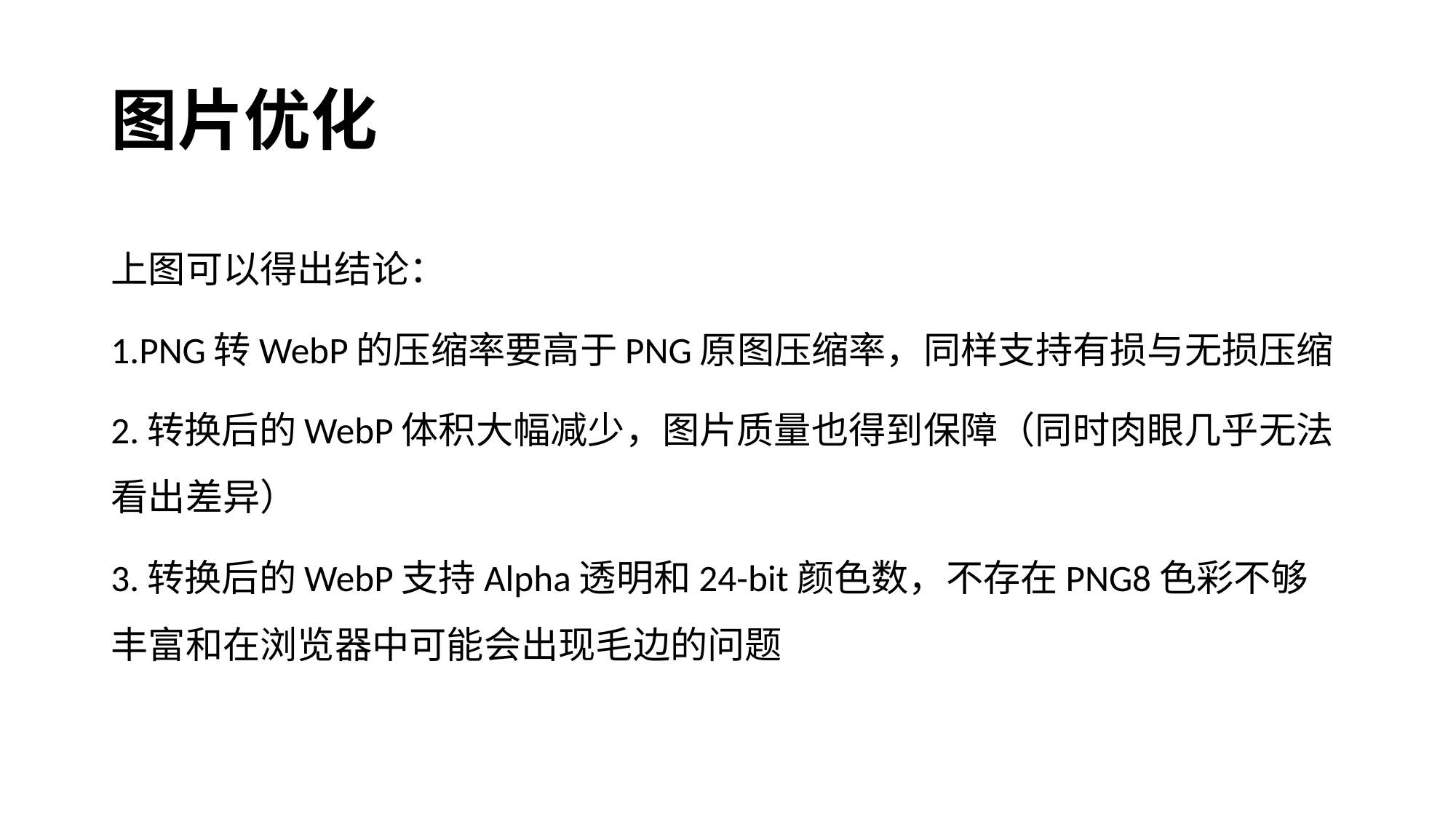

# 图片优化
上图可以得出结论：
1.PNG转WebP的压缩率要高于PNG原图压缩率，同样支持有损与无损压缩
2.转换后的WebP体积大幅减少，图片质量也得到保障（同时肉眼几乎无法看出差异）
3.转换后的WebP支持Alpha透明和24-bit颜色数，不存在PNG8色彩不够丰富和在浏览器中可能会出现毛边的问题